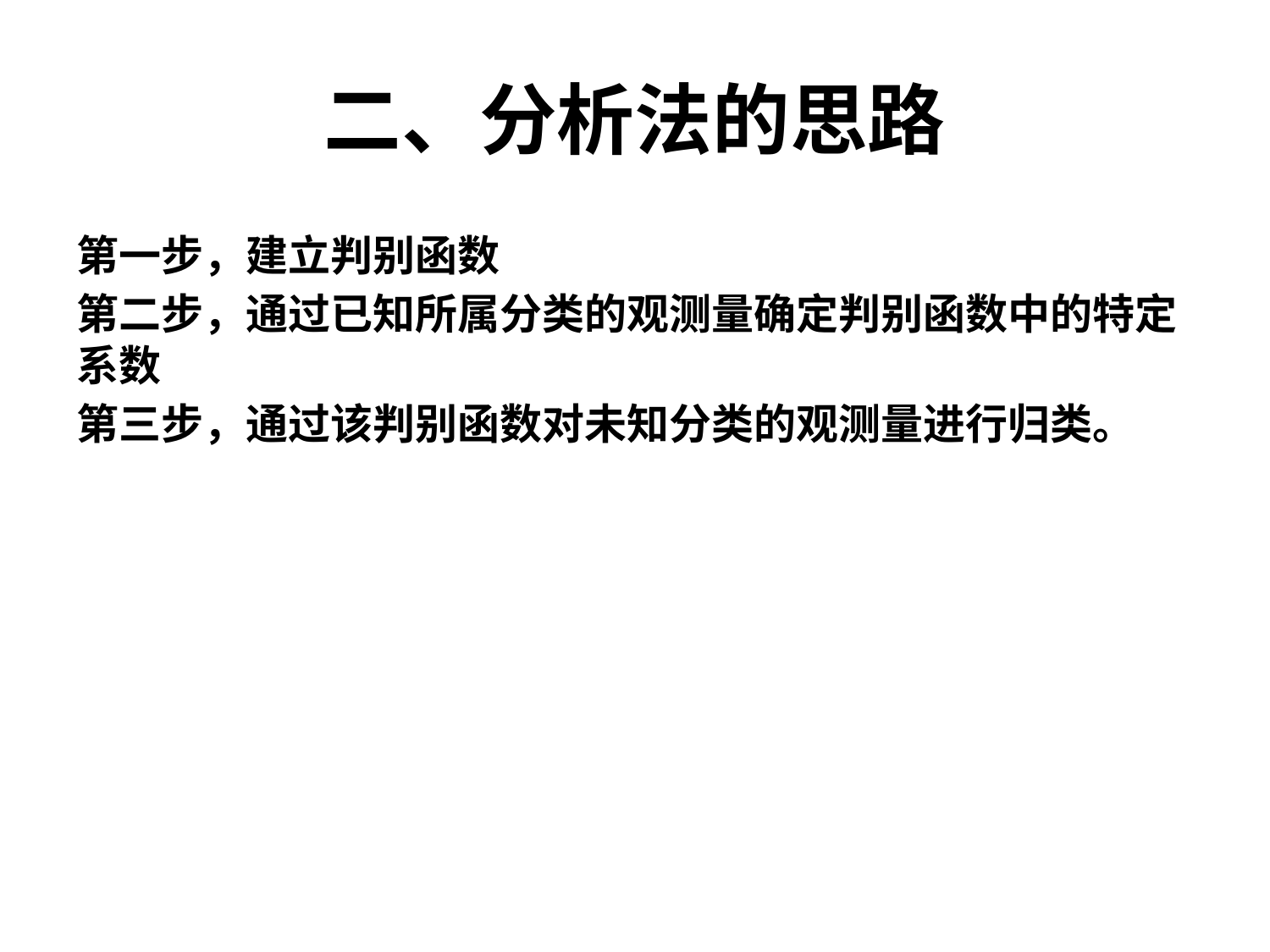

# 二、分析法的思路
第一步，建立判别函数
第二步，通过已知所属分类的观测量确定判别函数中的特定系数
第三步，通过该判别函数对未知分类的观测量进行归类。